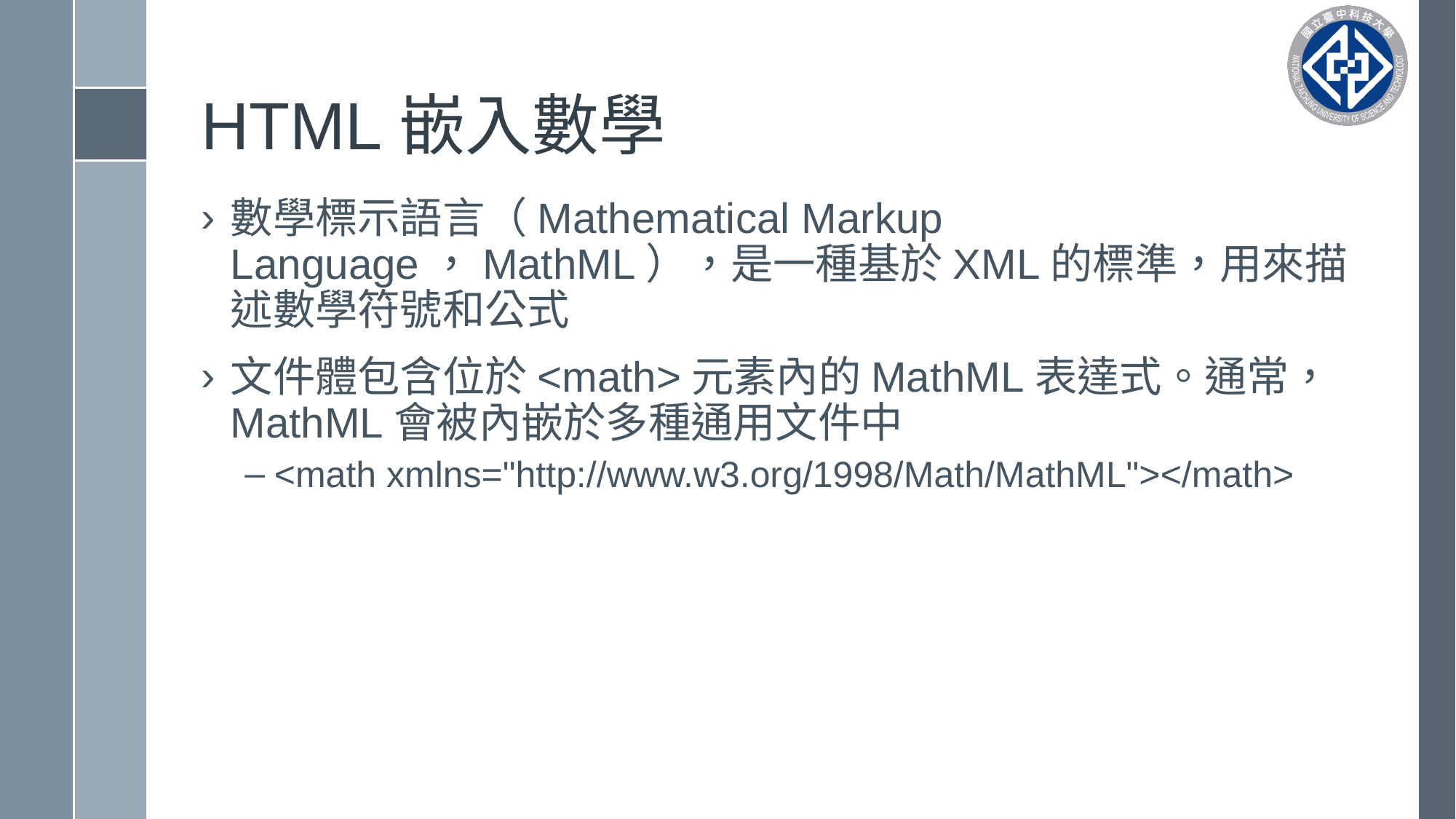

# HTML嵌入數學
數學標示語言（Mathematical Markup Language，MathML），是一種基於XML的標準，用來描述數學符號和公式
文件體包含位於<math>元素內的MathML表達式。通常，MathML會被內嵌於多種通用文件中
<math xmlns="http://www.w3.org/1998/Math/MathML"></math>